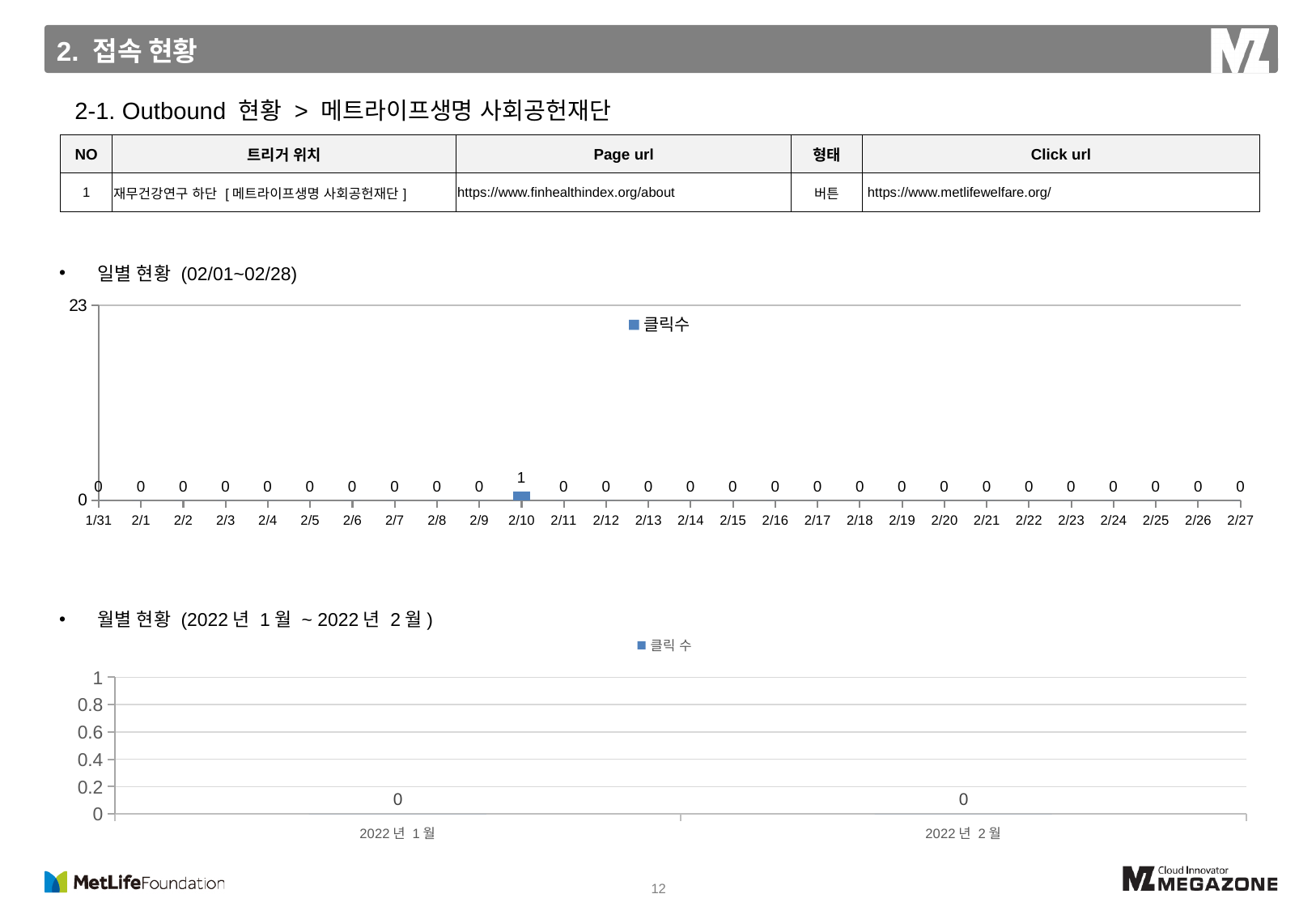

2. 접속 현황
2-1. Outbound 현황 > 메트라이프생명 사회공헌재단
| NO | 트리거 위치 | Page url | 형태 | Click url |
| --- | --- | --- | --- | --- |
| 1 | 재무건강연구 하단 [메트라이프생명 사회공헌재단] | https://www.finhealthindex.org/about | 버튼 | https://www.metlifewelfare.org/ |
일별 현황 (02/01~02/28)

### Chart

| Category | 클릭수 |
|---|---|
| 42766 | 0.0 |
| 42767 | 0.0 |
| 42768 | 0.0 |
| 42769 | 0.0 |
| 42770 | 0.0 |
| 42771 | 0.0 |
| 42772 | 0.0 |
| 42773 | 0.0 |
| 42774 | 0.0 |
| 42775 | 0.0 |
| 42776 | 1.0 |
| 42777 | 0.0 |
| 42778 | 0.0 |
| 42779 | 0.0 |
| 42780 | 0.0 |
| 42781 | 0.0 |
| 42782 | 0.0 |
| 42783 | 0.0 |
| 42784 | 0.0 |
| 42785 | 0.0 |
| 42786 | 0.0 |
| 42787 | 0.0 |
| 42788 | 0.0 |
| 42789 | 0.0 |
| 42790 | 0.0 |
| 42791 | 0.0 |
| 42792 | 0.0 |
| 42793 | 0.0 |
월별 현황 (2022년 1월 ~ 2022년 2월)

### Chart

| Category | 클릭 수 |
|---|---|
| 2022년 1월 | 0.0 |
| 2022년 2월 | 0.0 |
12